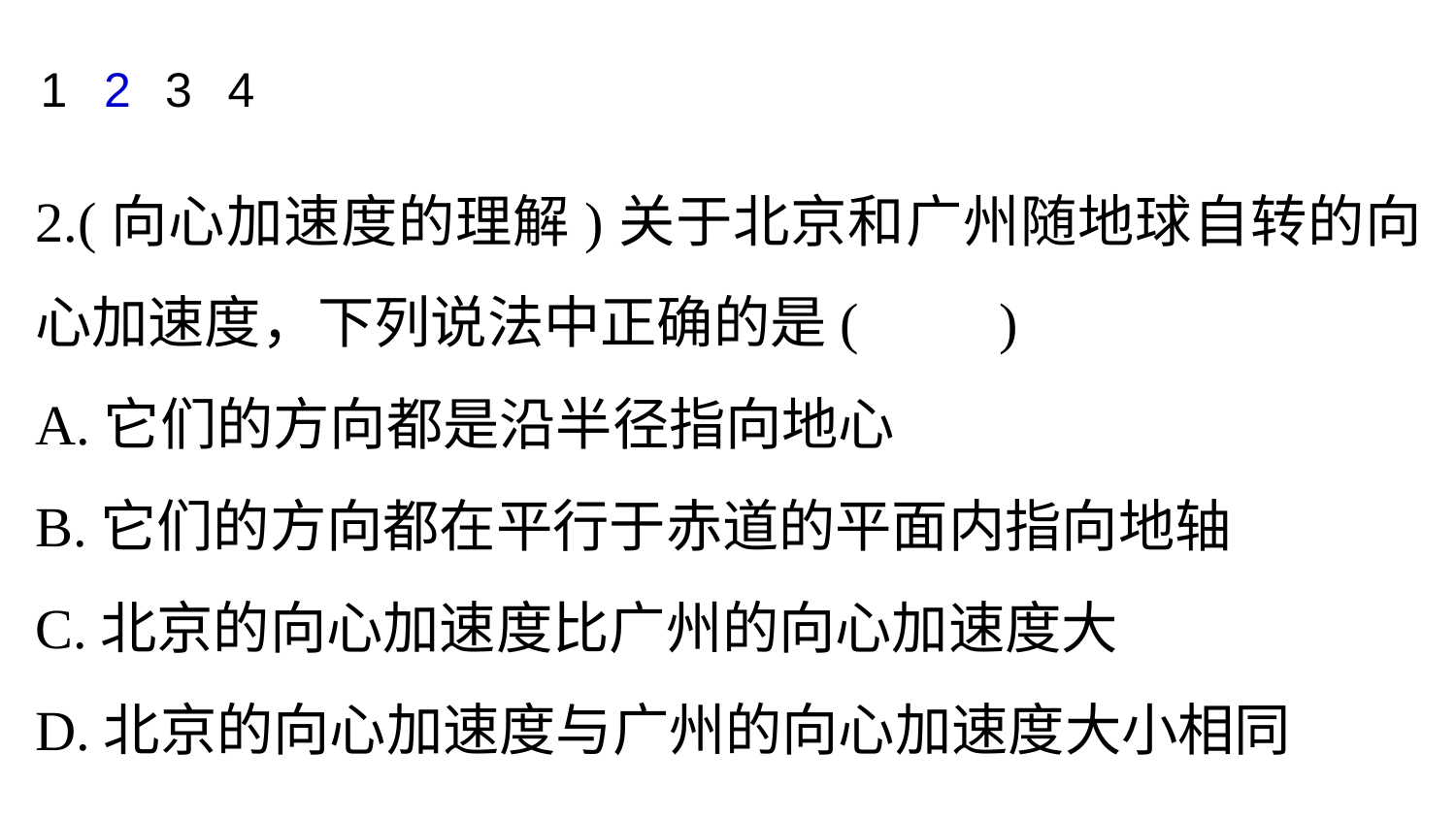

1
2
3
4
2.(向心加速度的理解)关于北京和广州随地球自转的向心加速度，下列说法中正确的是(　　)
A.它们的方向都是沿半径指向地心
B.它们的方向都在平行于赤道的平面内指向地轴
C.北京的向心加速度比广州的向心加速度大
D.北京的向心加速度与广州的向心加速度大小相同